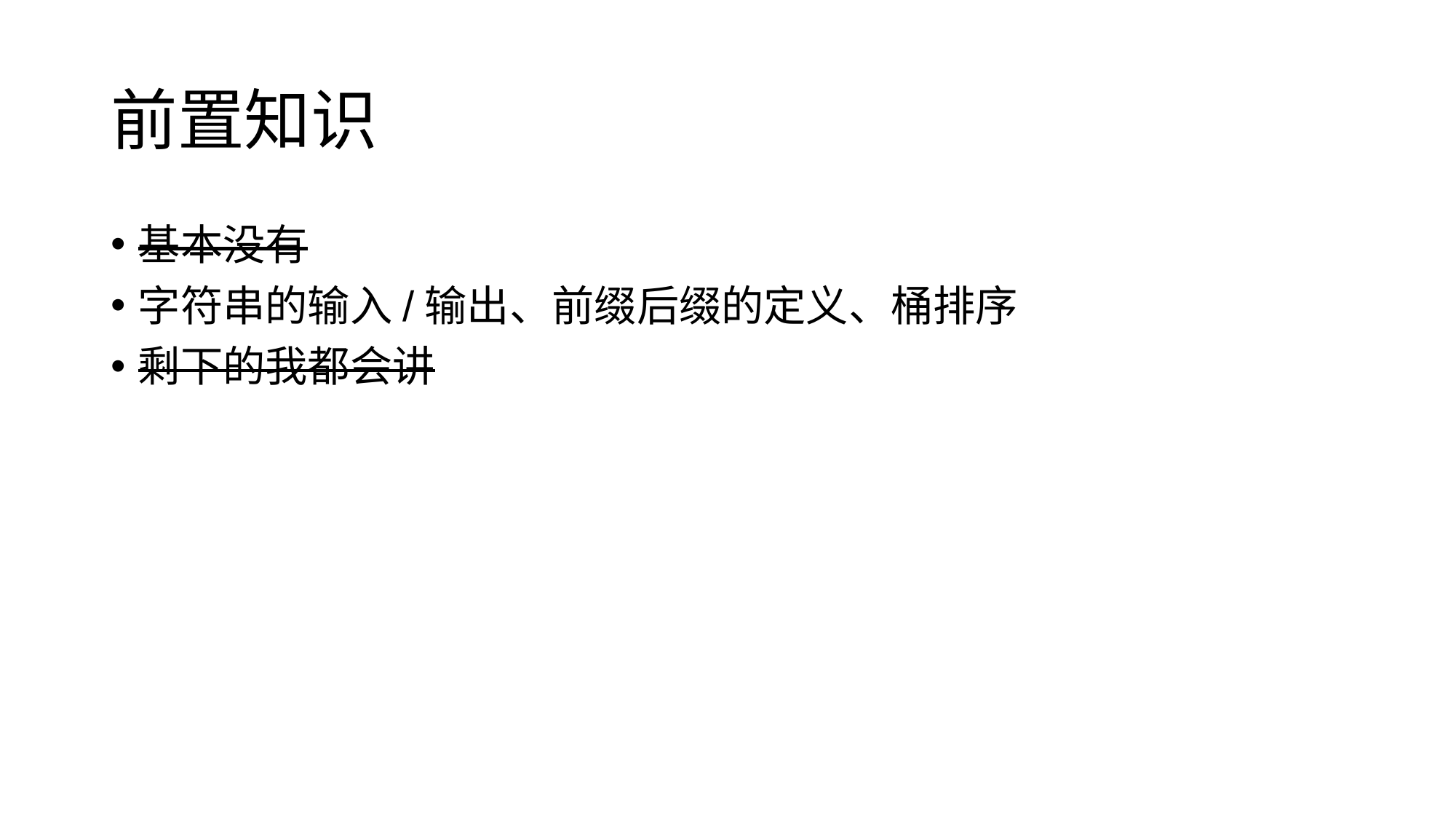

# 前置知识
基本没有
字符串的输入/输出、前缀后缀的定义、桶排序
剩下的我都会讲